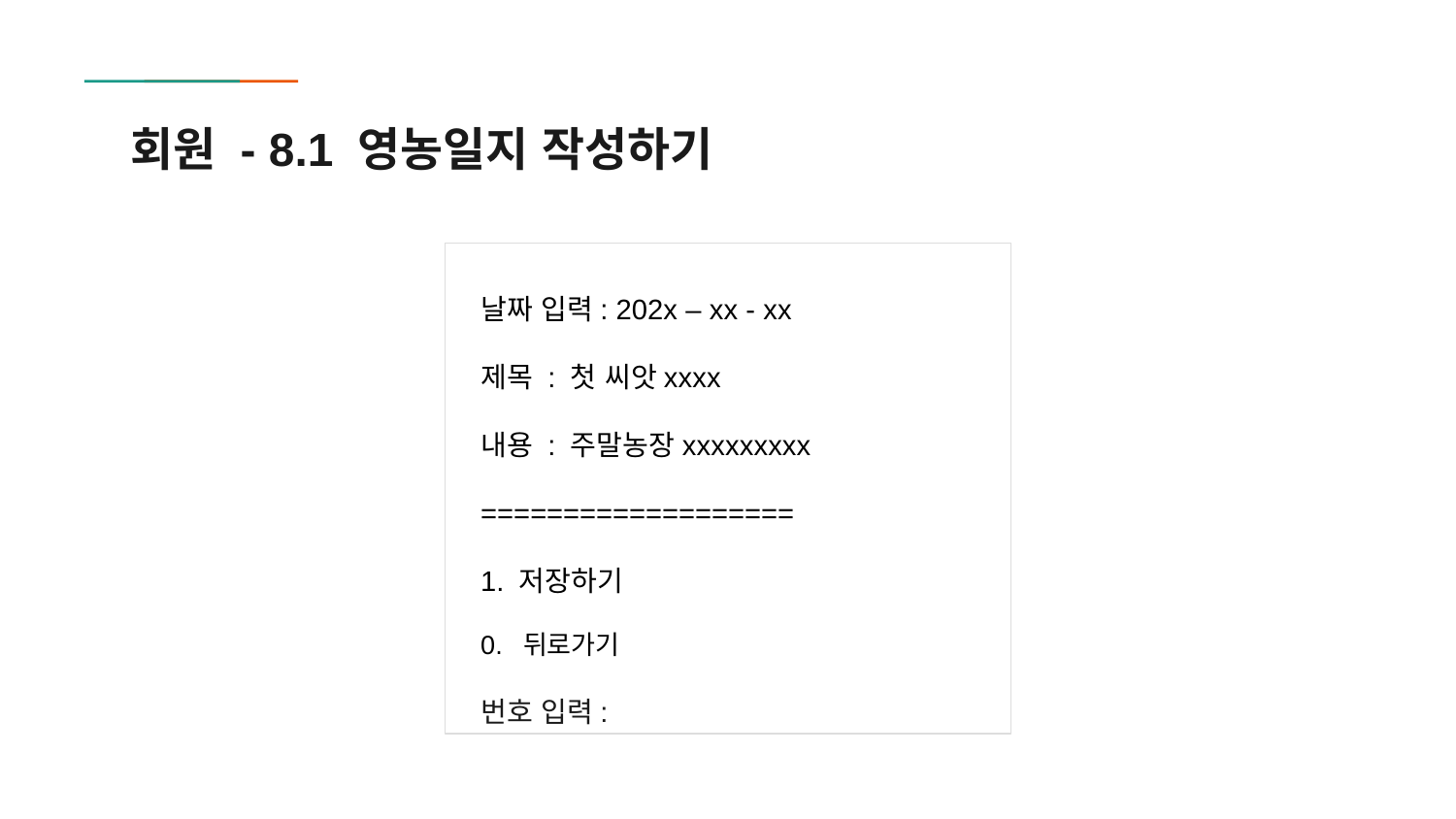

# 회원 - 8.1 영농일지 작성하기
날짜 입력: 202x – xx - xx
제목 : 첫 씨앗xxxx
내용 : 주말농장xxxxxxxxx
===================
1. 저장하기
0.  뒤로가기
번호 입력: